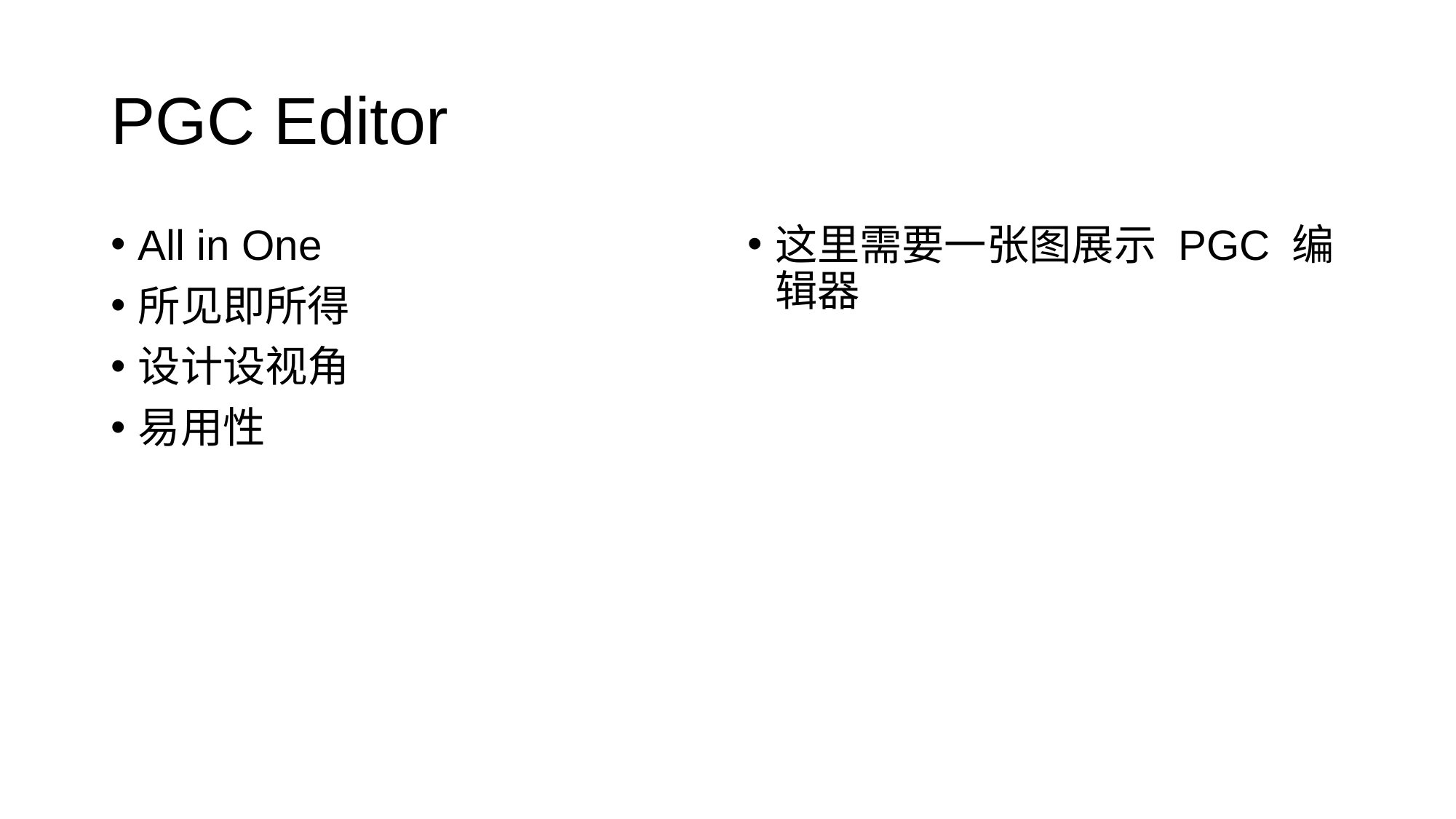

# PGC Editor
这里需要一张图展示 PGC 编辑器
All in One
所见即所得
设计设视角
易用性